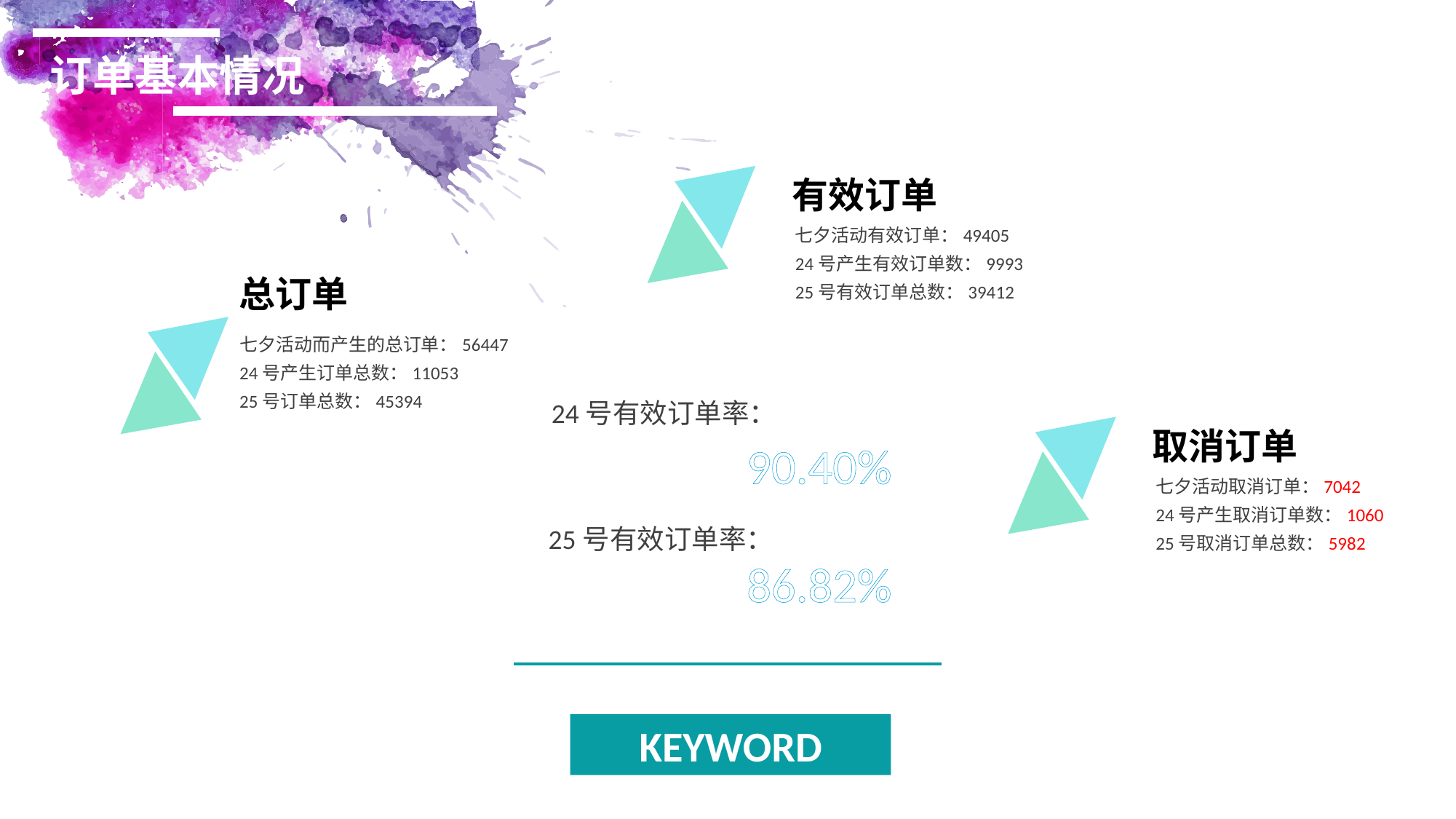

订单基本情况

有效订单
七夕活动有效订单：49405
24号产生有效订单数：9993
25号有效订单总数：39412

总订单

七夕活动而产生的总订单：56447
24号产生订单总数：11053
25号订单总数：45394

24号有效订单率：

90.40%
取消订单
七夕活动取消订单：7042
24号产生取消订单数：1060
25号取消订单总数：5982

25号有效订单率：
86.82%
KEYWORD